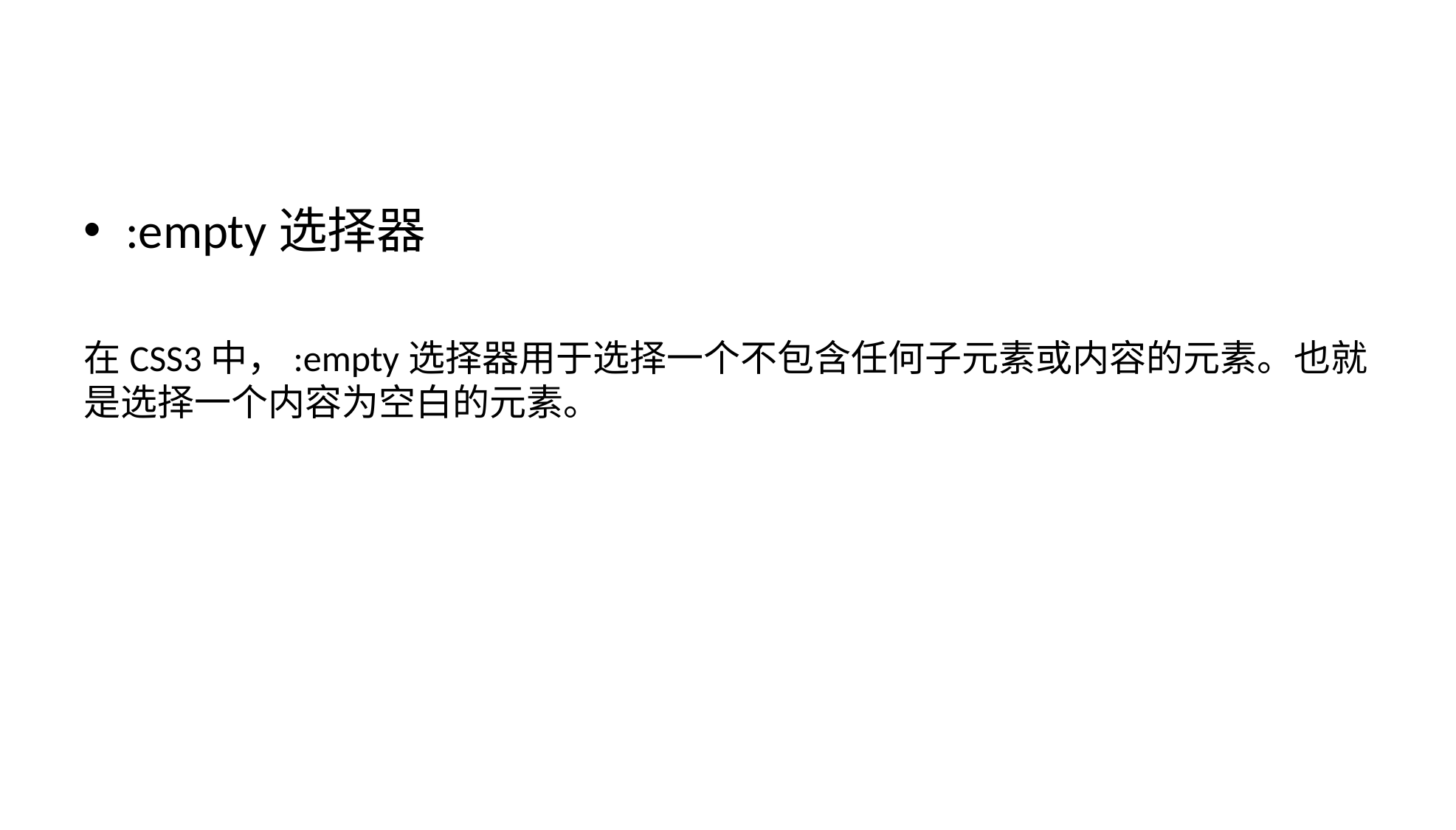

#
:empty选择器

在CSS3中，:empty选择器用于选择一个不包含任何子元素或内容的元素。也就是选择一个内容为空白的元素。